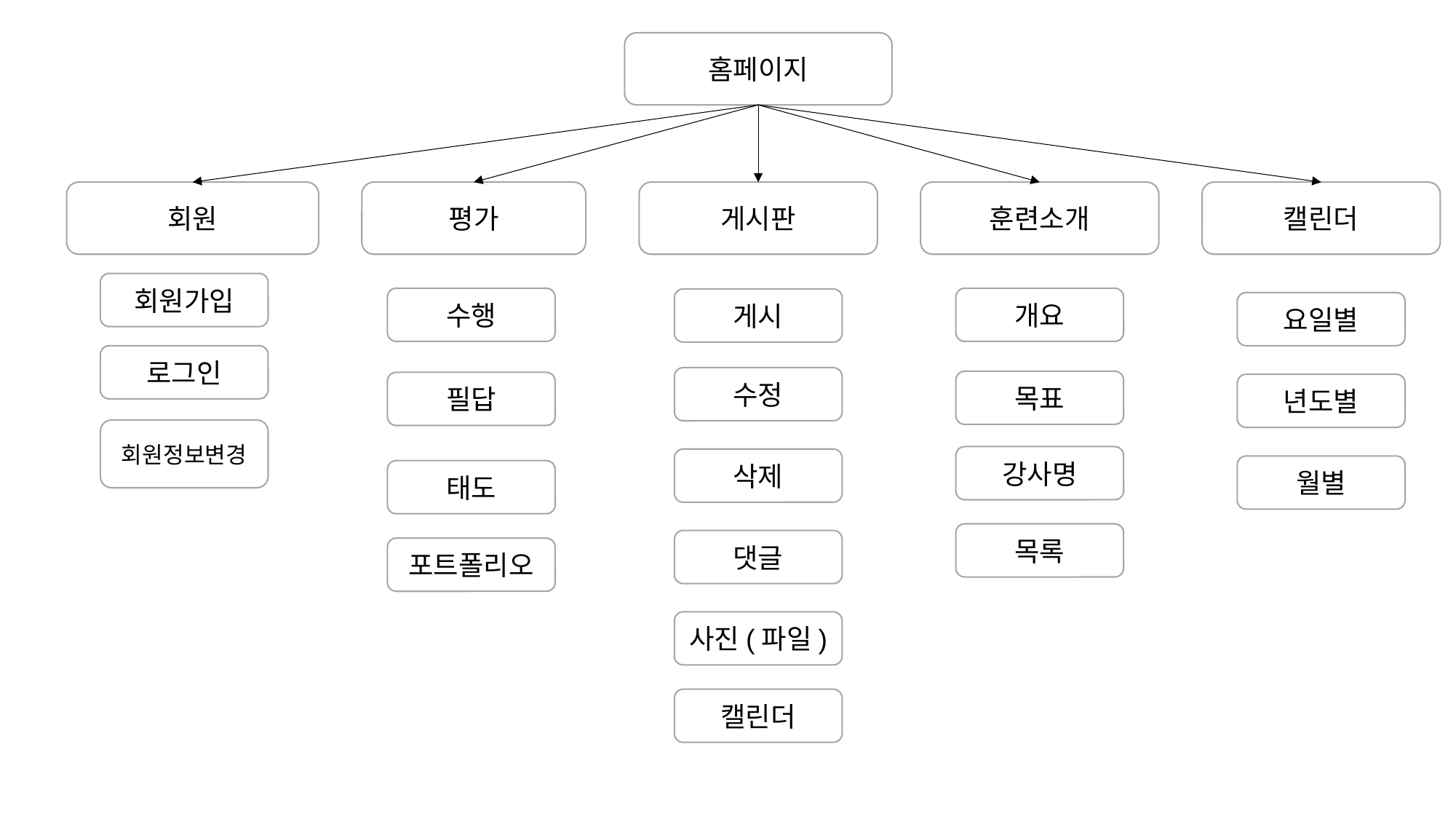

홈페이지
회원
평가
게시판
훈련소개
캘린더
회원가입
수행
개요
게시
요일별
로그인
수정
목표
필답
년도별
회원정보변경
강사명
삭제
월별
태도
목록
댓글
포트폴리오
사진(파일)
캘린더